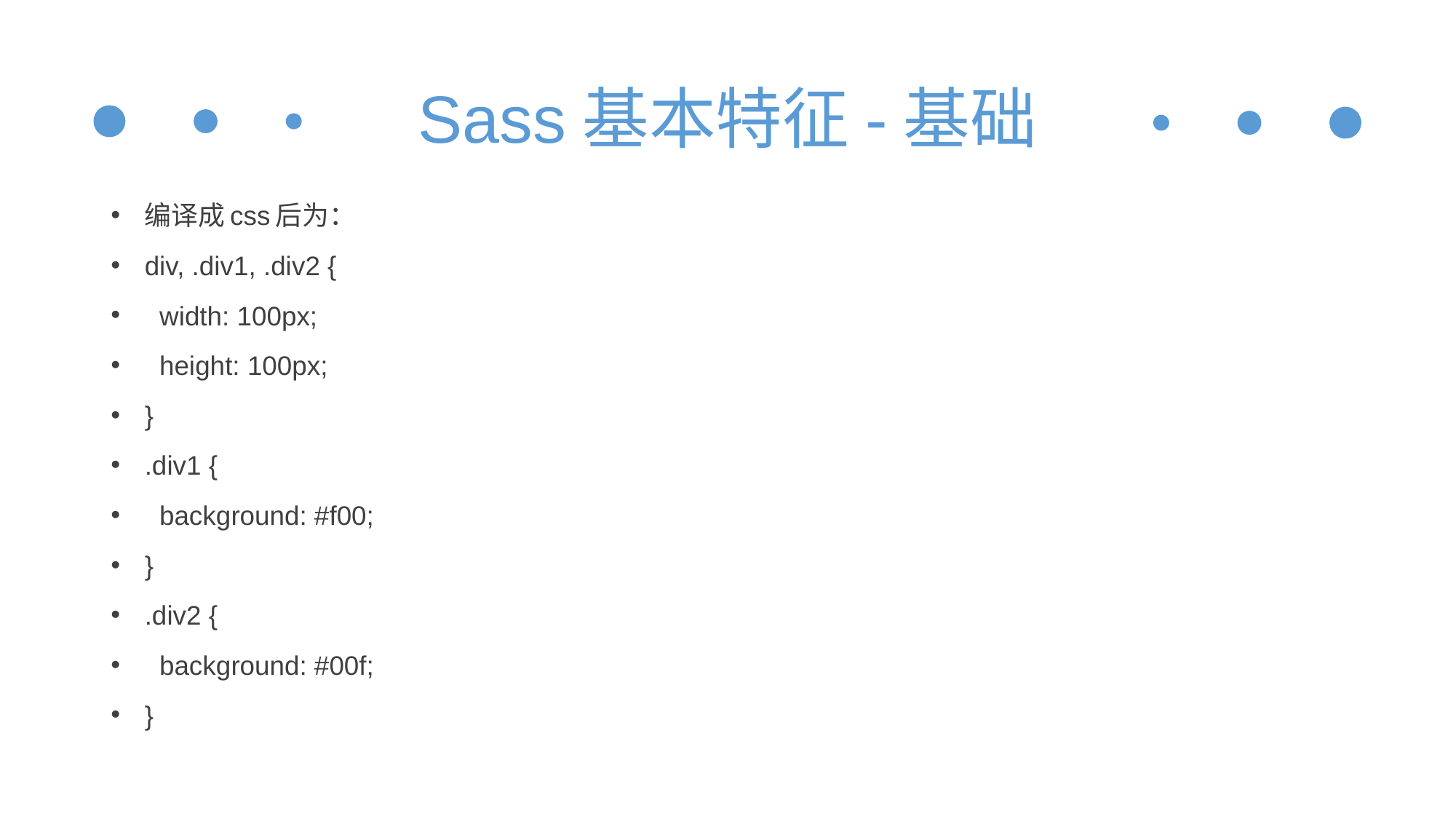

# Sass基本特征-基础
编译成css后为：
div, .div1, .div2 {
  width: 100px;
  height: 100px;
}
.div1 {
  background: #f00;
}
.div2 {
  background: #00f;
}